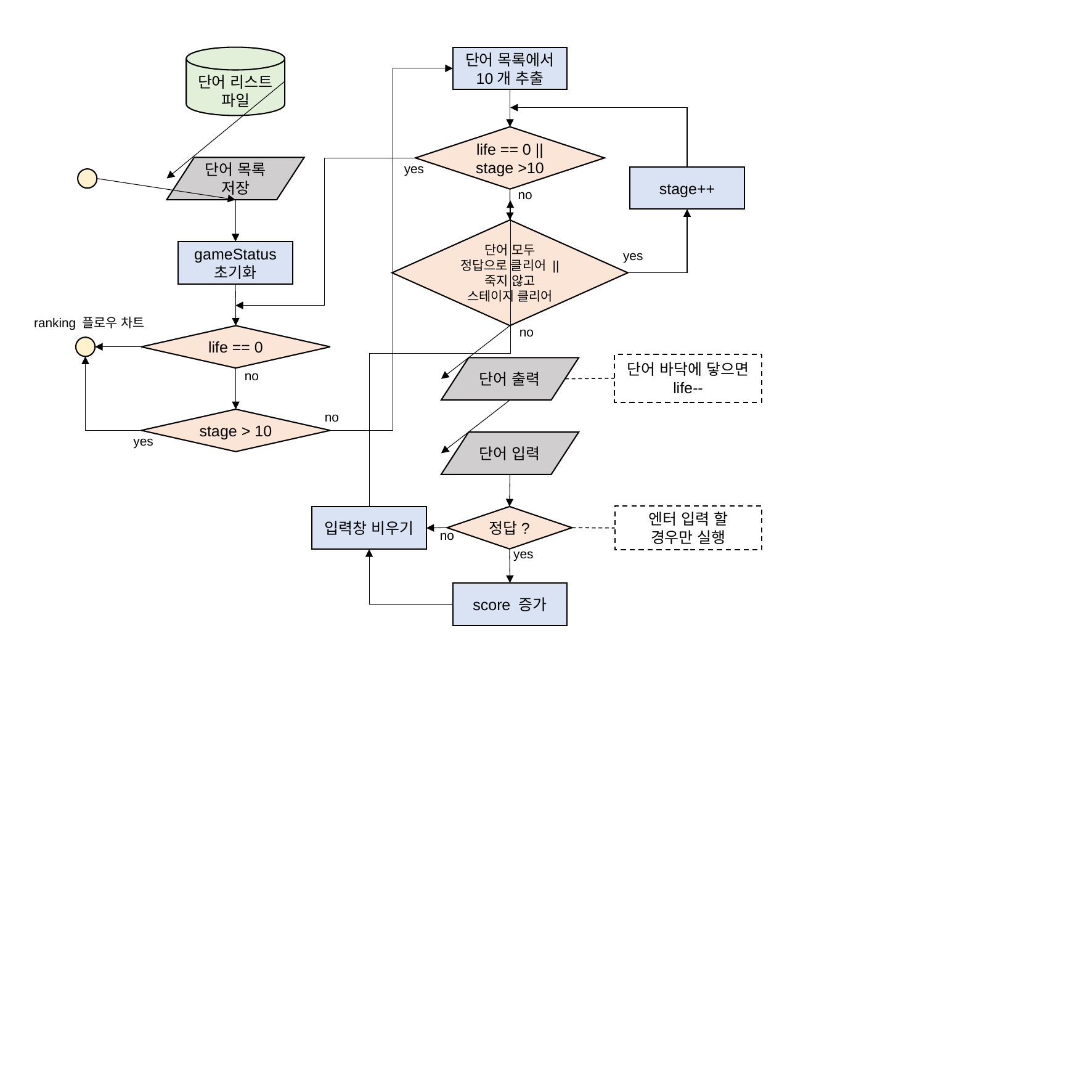

단어 리스트 파일
단어 목록에서 10개 추출
life == 0 || stage >10
yes
단어 목록 저장
stage++

no
단어 모두 정답으로 클리어 ||
죽지 않고 스테이지 클리어
gameStatus
초기화
yes
ranking 플로우 차트
no
life == 0

단어 바닥에 닿으면
life--
단어 출력
no
no
stage > 10
yes
단어 입력
엔터 입력 할
경우만 실행
정답?
입력창 비우기
no
yes
score 증가